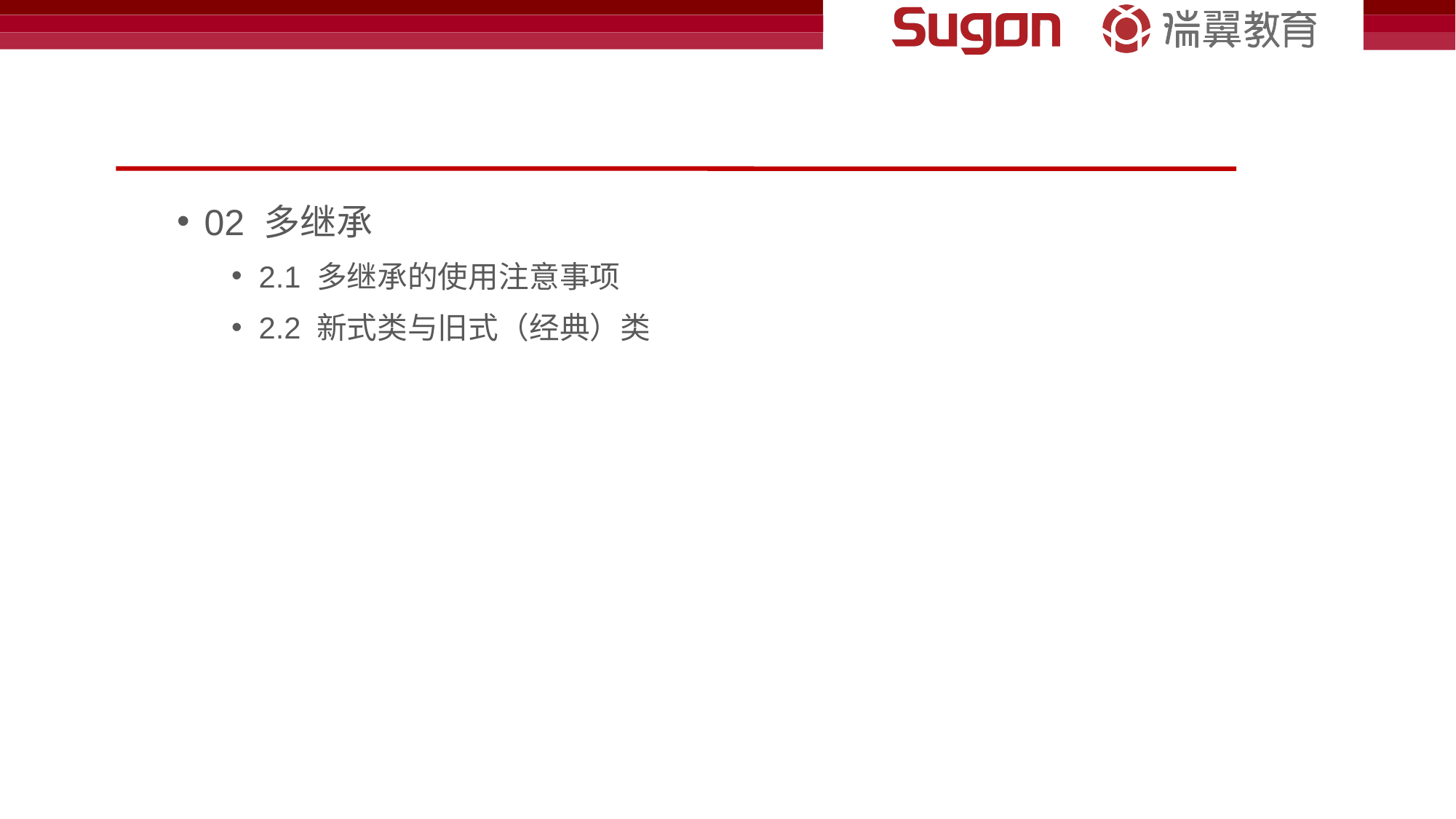

#
02 多继承
2.1 多继承的使用注意事项
2.2 新式类与旧式（经典）类